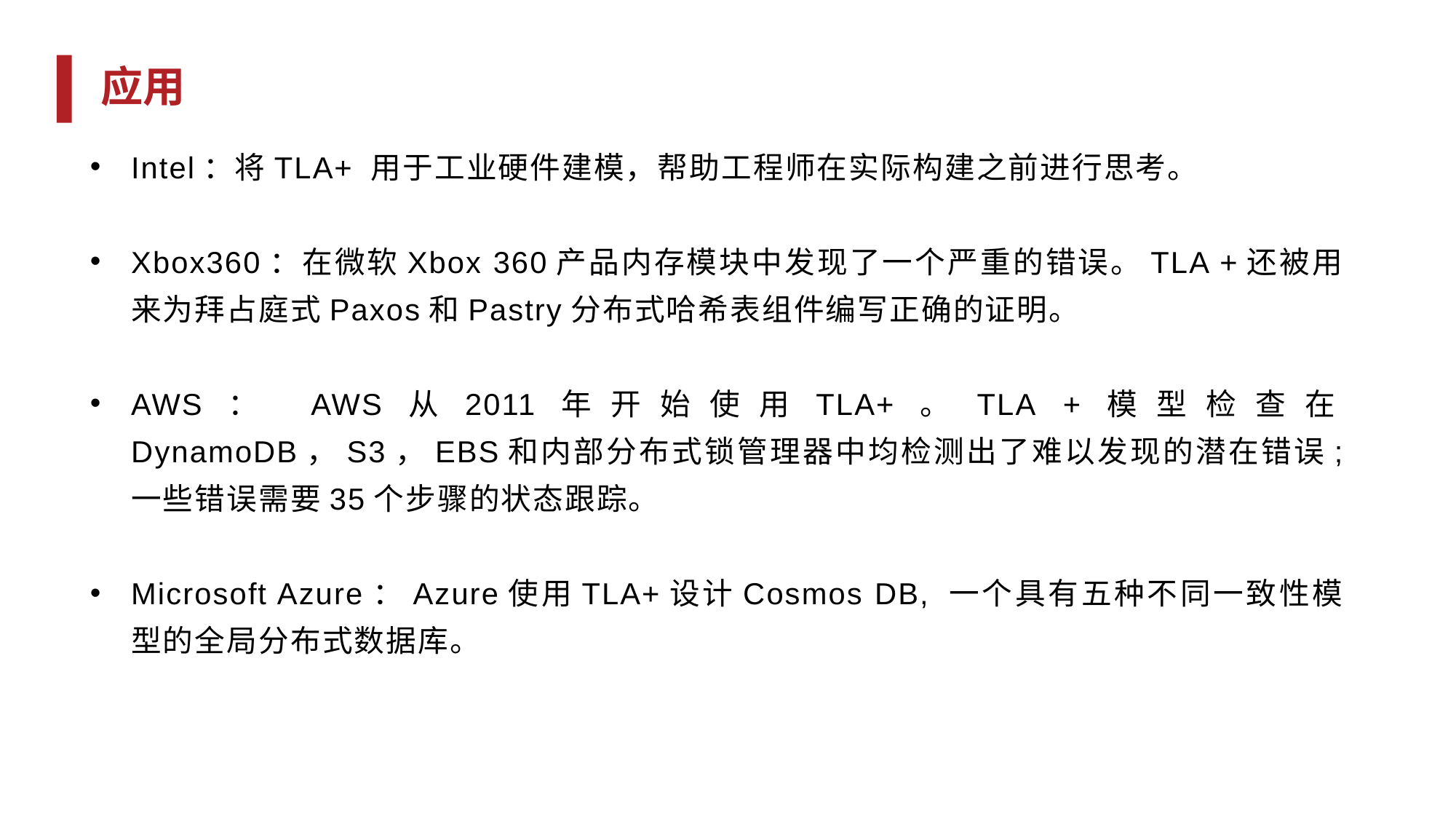

# 应用
Intel：将TLA+ 用于工业硬件建模，帮助工程师在实际构建之前进行思考。

Xbox360：在微软Xbox 360产品内存模块中发现了一个严重的错误。TLA +还被用来为拜占庭式Paxos和Pastry分布式哈希表组件编写正确的证明。

AWS： AWS从2011年开始使用TLA+。TLA +模型检查在DynamoDB，S3，EBS和内部分布式锁管理器中均检测出了难以发现的潜在错误; 一些错误需要35个步骤的状态跟踪。

Microsoft Azure：Azure使用TLA+设计Cosmos DB, 一个具有五种不同一致性模型的全局分布式数据库。